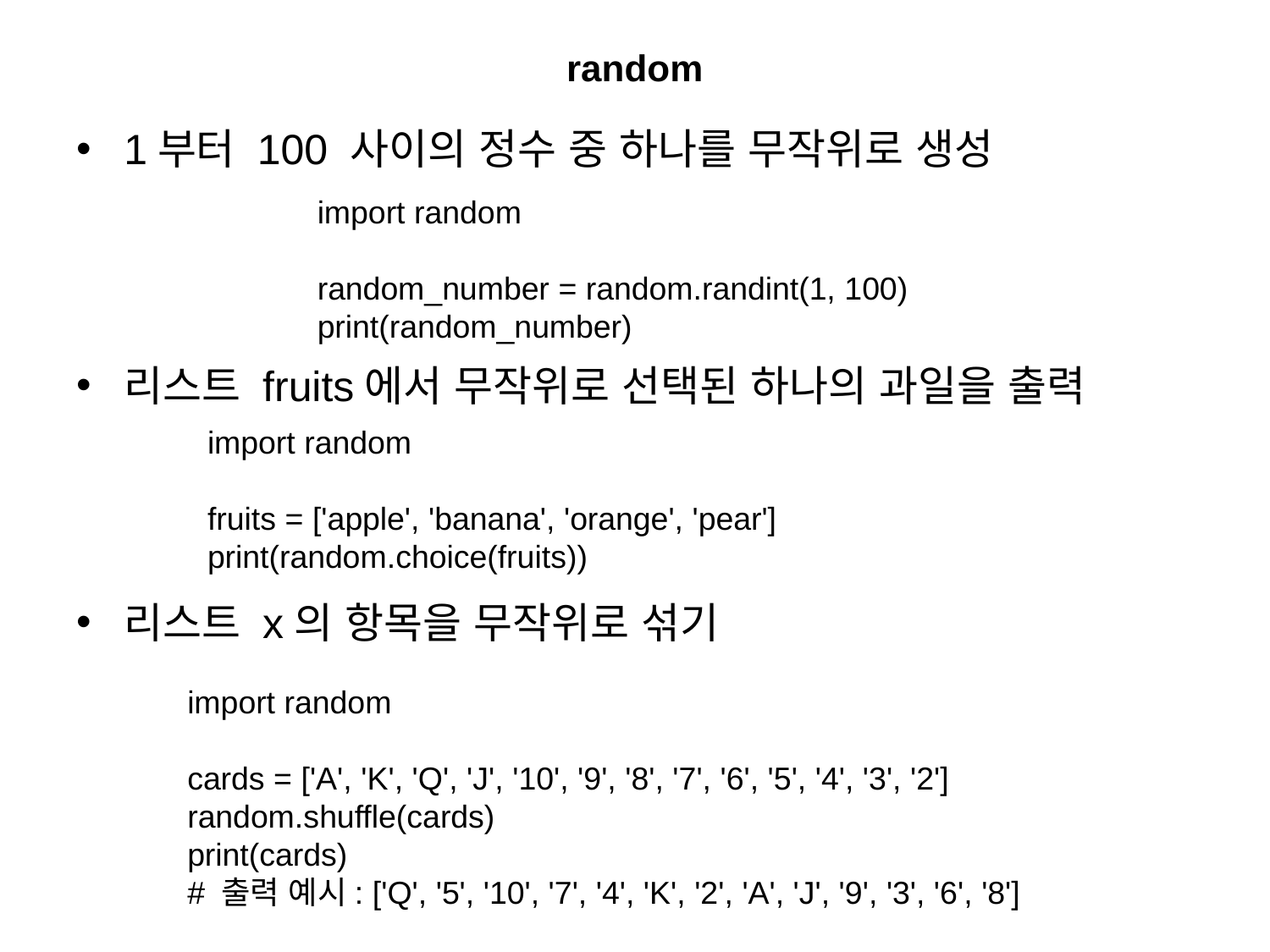

# random
1부터 100 사이의 정수 중 하나를 무작위로 생성

리스트 fruits에서 무작위로 선택된 하나의 과일을 출력

리스트 x의 항목을 무작위로 섞기
import random

random_number = random.randint(1, 100)
print(random_number)
import random

fruits = ['apple', 'banana', 'orange', 'pear']
print(random.choice(fruits))
import random

cards = ['A', 'K', 'Q', 'J', '10', '9', '8', '7', '6', '5', '4', '3', '2']
random.shuffle(cards)
print(cards)
# 출력 예시: ['Q', '5', '10', '7', '4', 'K', '2', 'A', 'J', '9', '3', '6', '8']